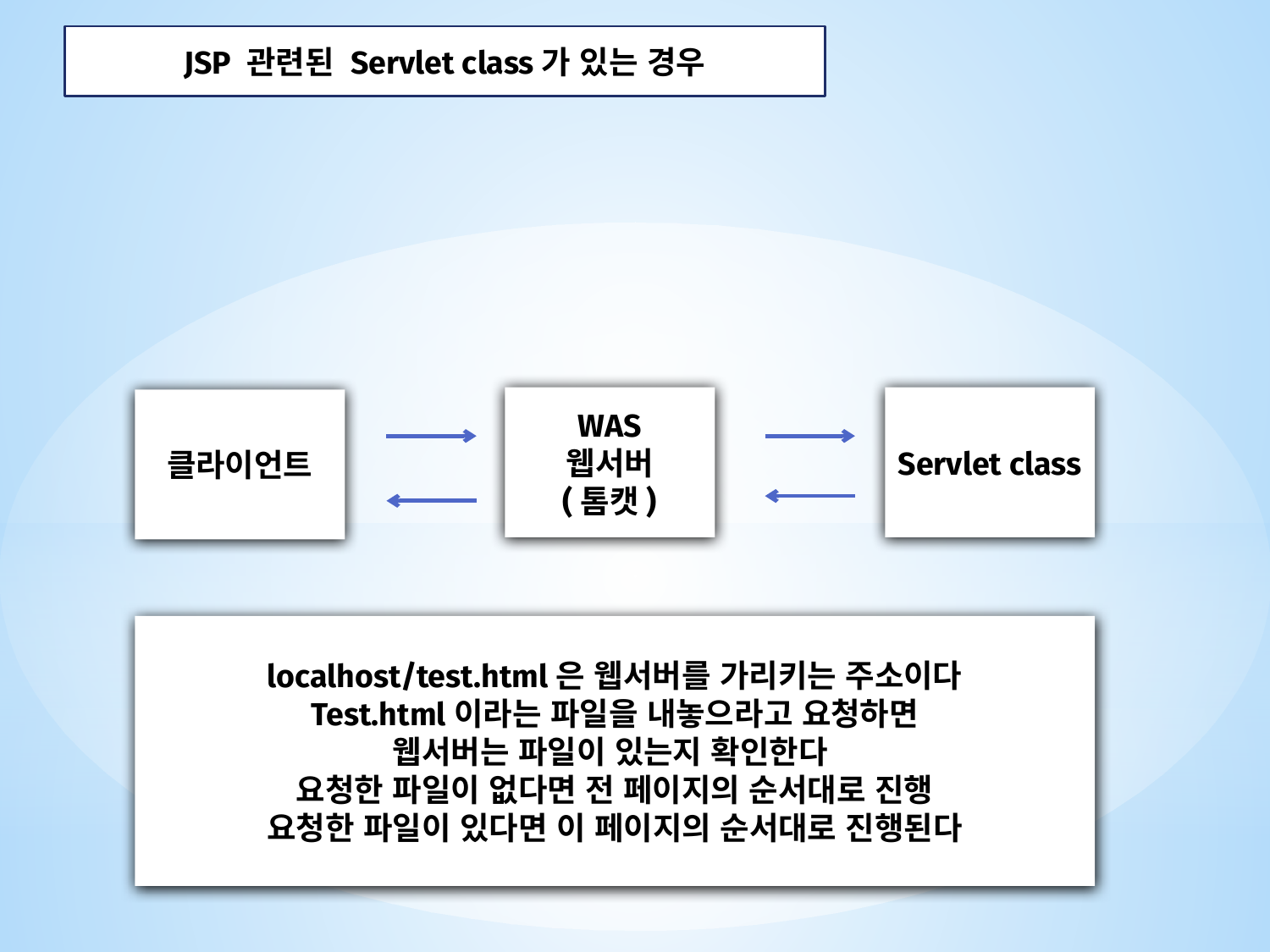

JSP 관련된 Servlet class가 있는 경우
WAS
웹서버
(톰캣)
Servlet class
클라이언트
localhost/test.html은 웹서버를 가리키는 주소이다
Test.html이라는 파일을 내놓으라고 요청하면
웹서버는 파일이 있는지 확인한다
요청한 파일이 없다면 전 페이지의 순서대로 진행
요청한 파일이 있다면 이 페이지의 순서대로 진행된다